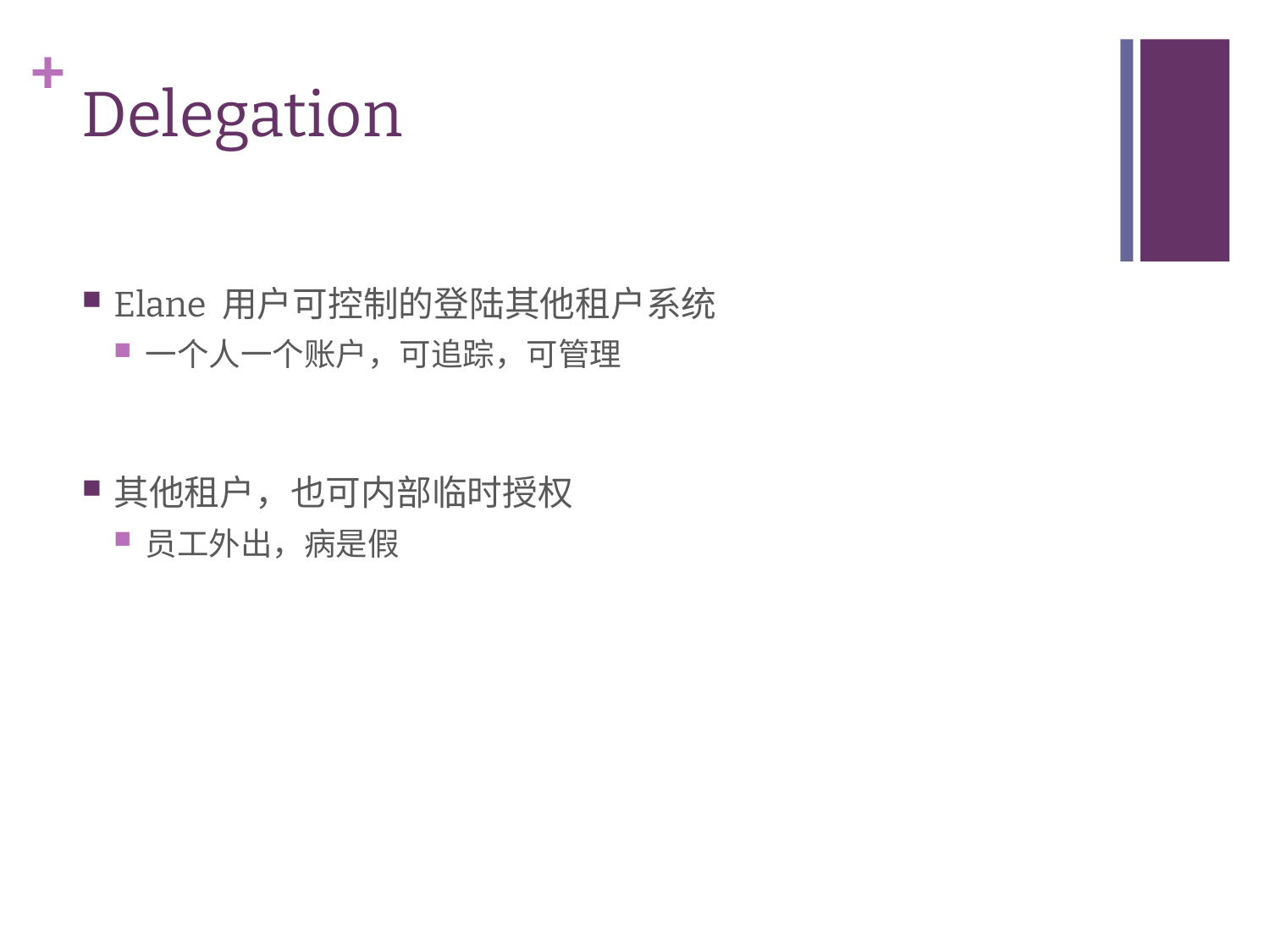

# Delegation
Elane 用户可控制的登陆其他租户系统
一个人一个账户，可追踪，可管理

其他租户，也可内部临时授权
员工外出，病是假